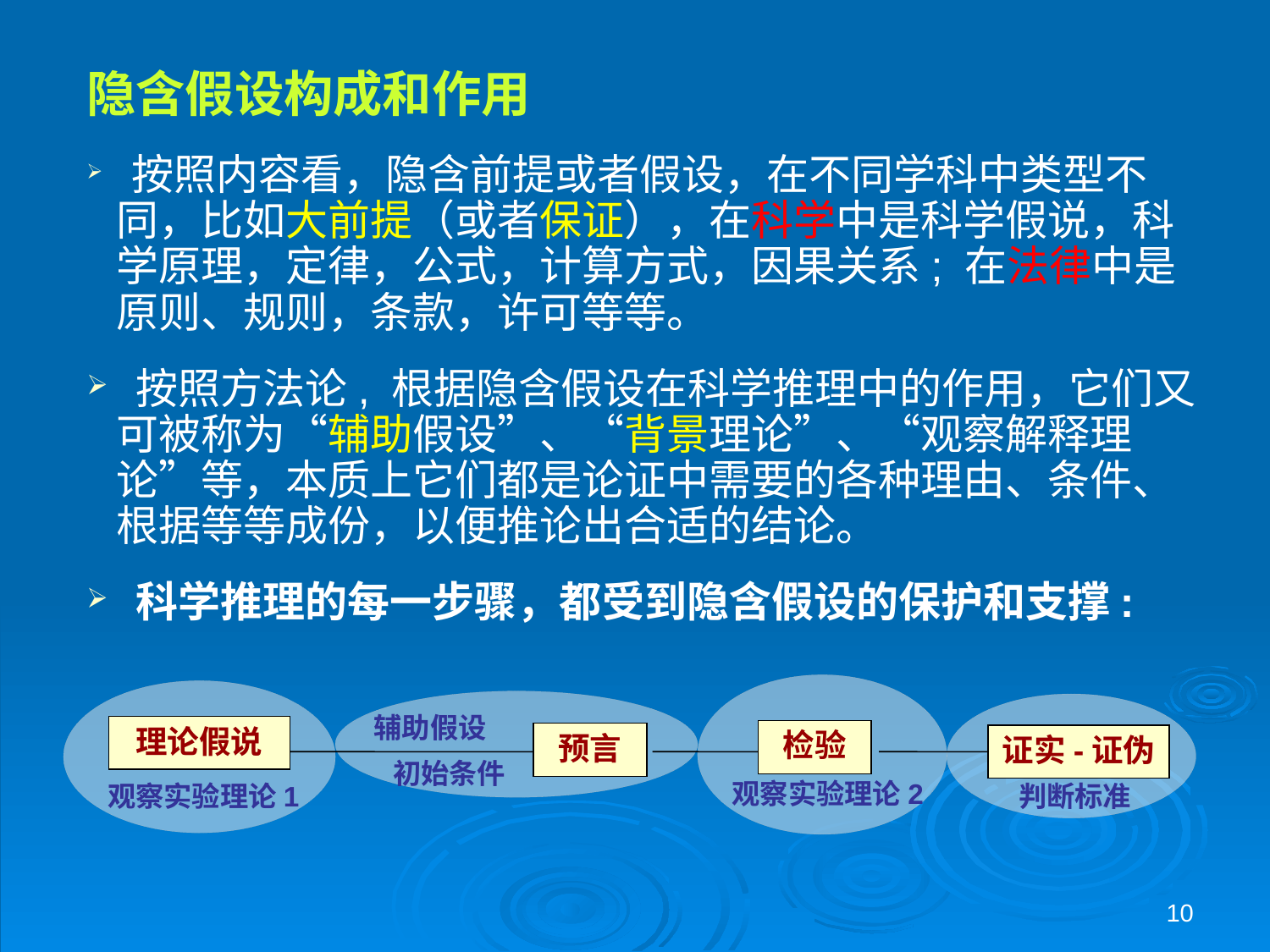

隐含假设构成和作用

 按照内容看，隐含前提或者假设，在不同学科中类型不同，比如大前提（或者保证），在科学中是科学假说，科学原理，定律，公式，计算方式，因果关系; 在法律中是原则、规则，条款，许可等等。

 按照方法论, 根据隐含假设在科学推理中的作用，它们又可被称为“辅助假设”、“背景理论”、“观察解释理论”等，本质上它们都是论证中需要的各种理由、条件、根据等等成份，以便推论出合适的结论。

 科学推理的每一步骤，都受到隐含假设的保护和支撑:

辅助假设
理论假说
检验
预言
证实-证伪

初始条件
观察实验理论2
观察实验理论1
判断标准
10